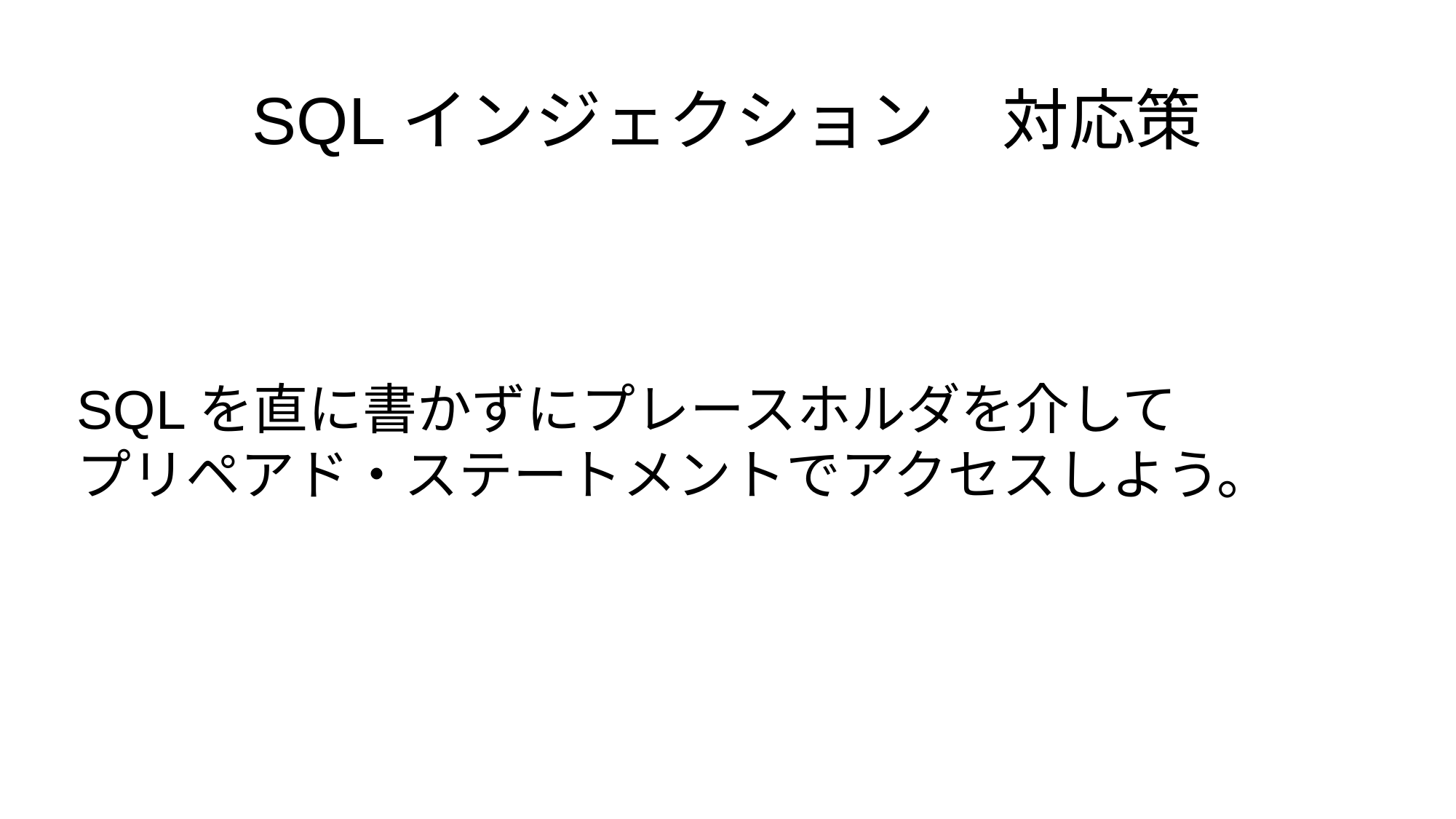

# SQLインジェクション　対応策
SQLを直に書かずにプレースホルダを介して
プリペアド・ステートメントでアクセスしよう。